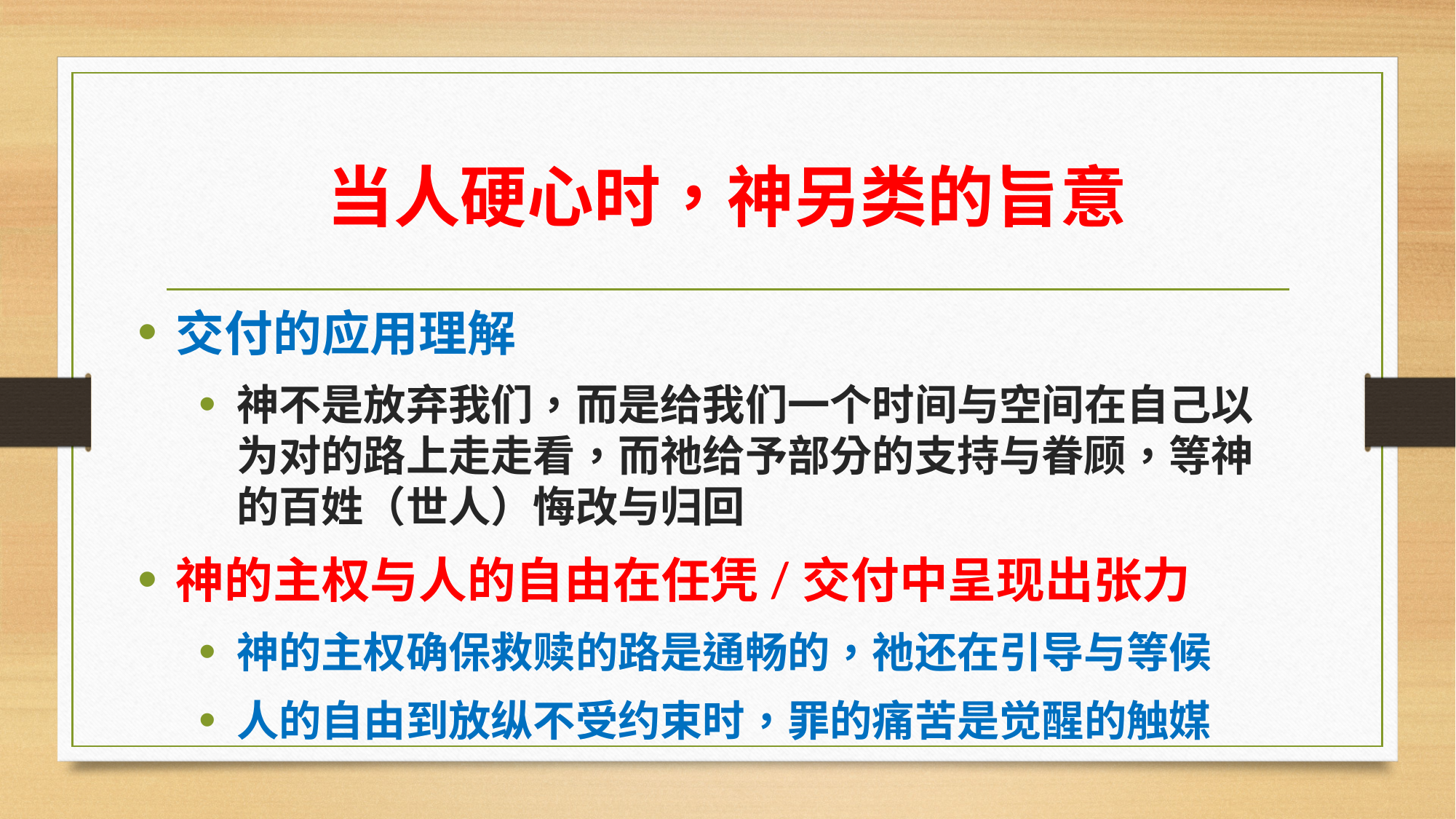

# 当人硬心时，神另类的旨意
交付的应用理解
神不是放弃我们，而是给我们一个时间与空间在自己以为对的路上走走看，而祂给予部分的支持与眷顾，等神的百姓（世人）悔改与归回
神的主权与人的自由在任凭/交付中呈现出张力
神的主权确保救赎的路是通畅的，祂还在引导与等候
人的自由到放纵不受约束时，罪的痛苦是觉醒的触媒